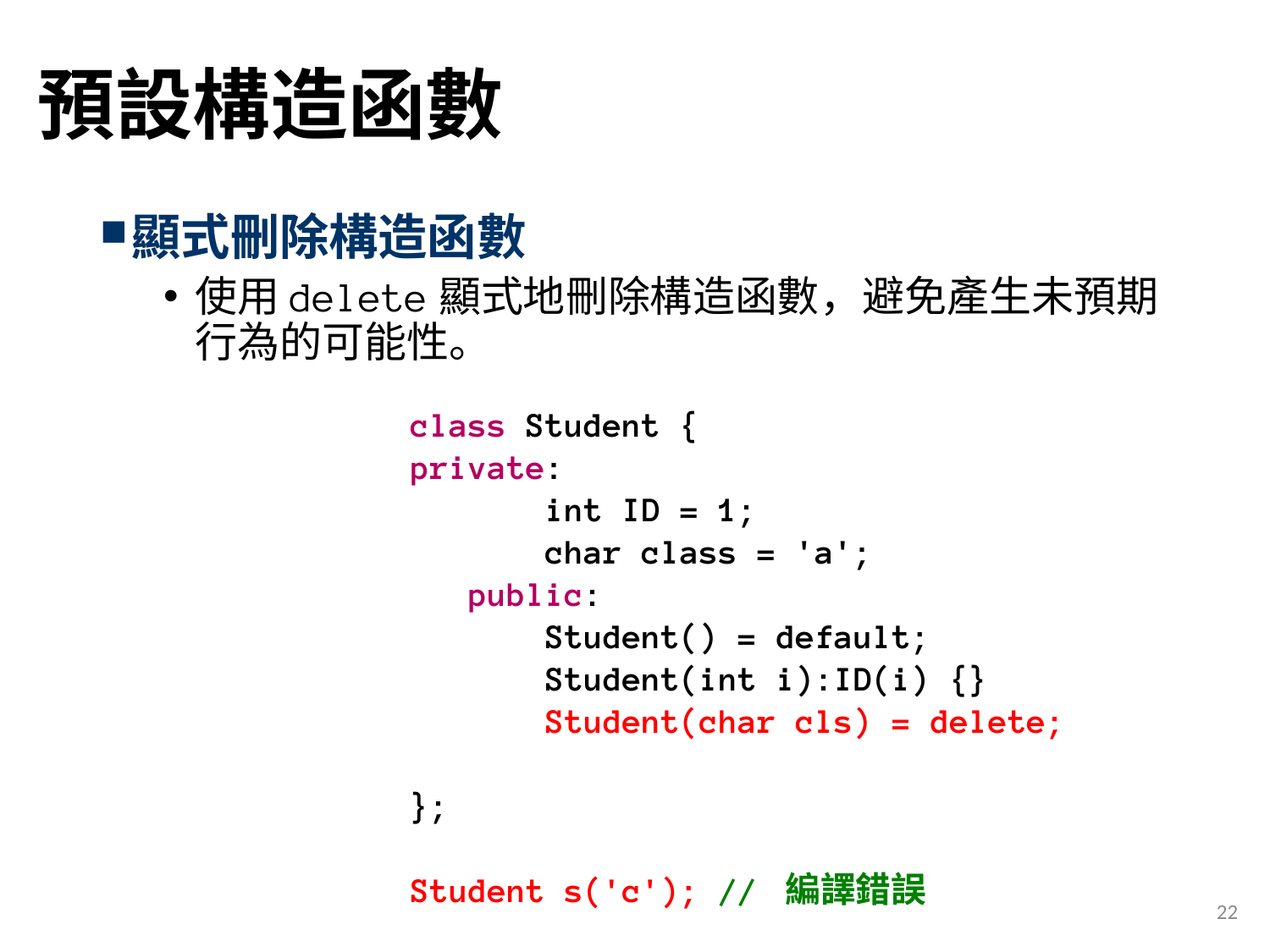

# 預設構造函數
顯式刪除構造函數
使用delete顯式地刪除構造函數，避免產生未預期行為的可能性。
class Student {
private:
       int ID = 1;
       char class = 'a';
   public:
       Student() = default;
       Student(int i):ID(i) {}
       Student(char cls) = delete;
};

Student s('c'); // 編譯錯誤
22